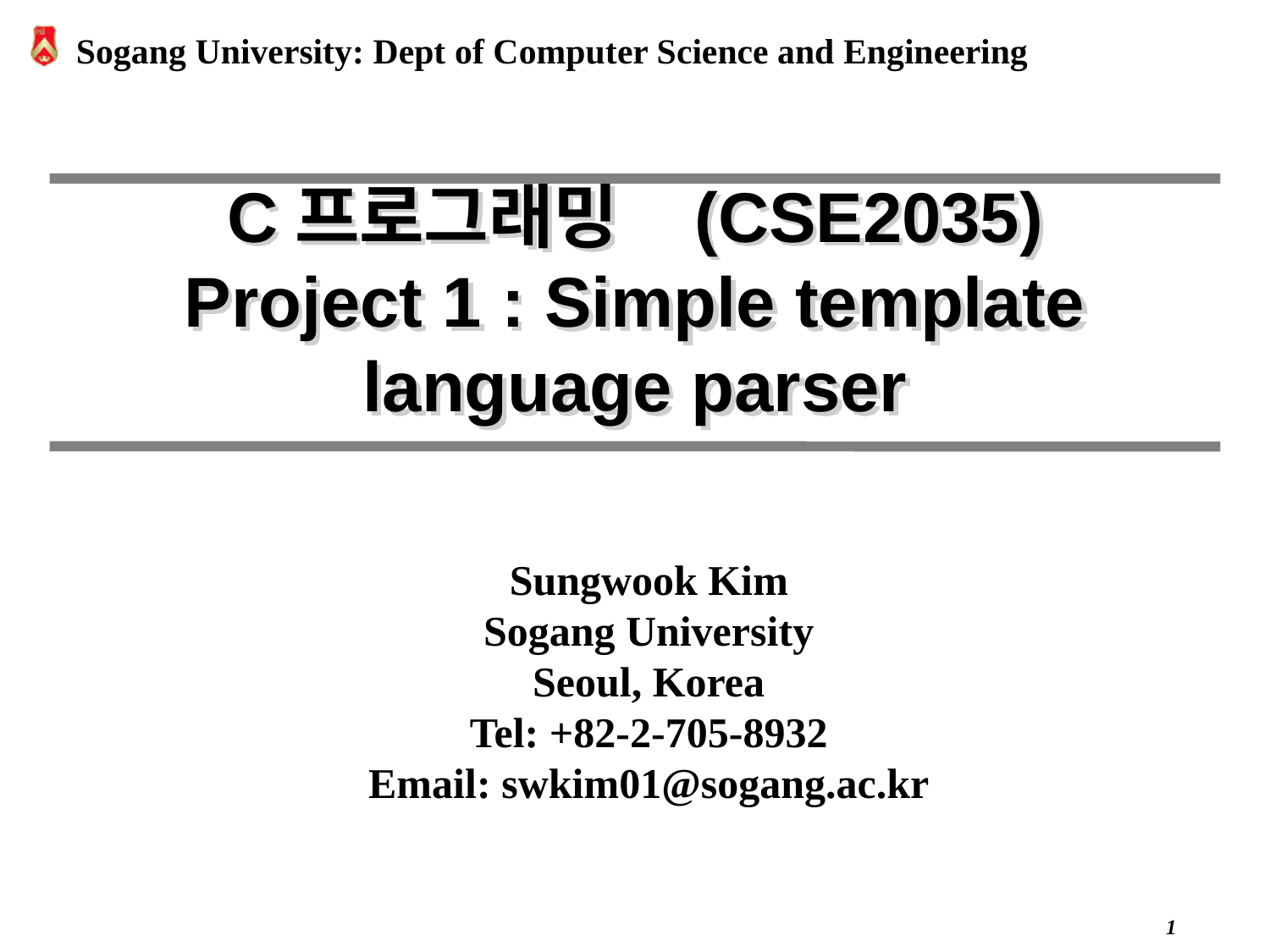

C프로그래밍   (CSE2035)
Project 1 : Simple template language parser
Sungwook Kim
Sogang University
Seoul, Korea
Tel: +82-2-705-8932
Email: swkim01@sogang.ac.kr
 1